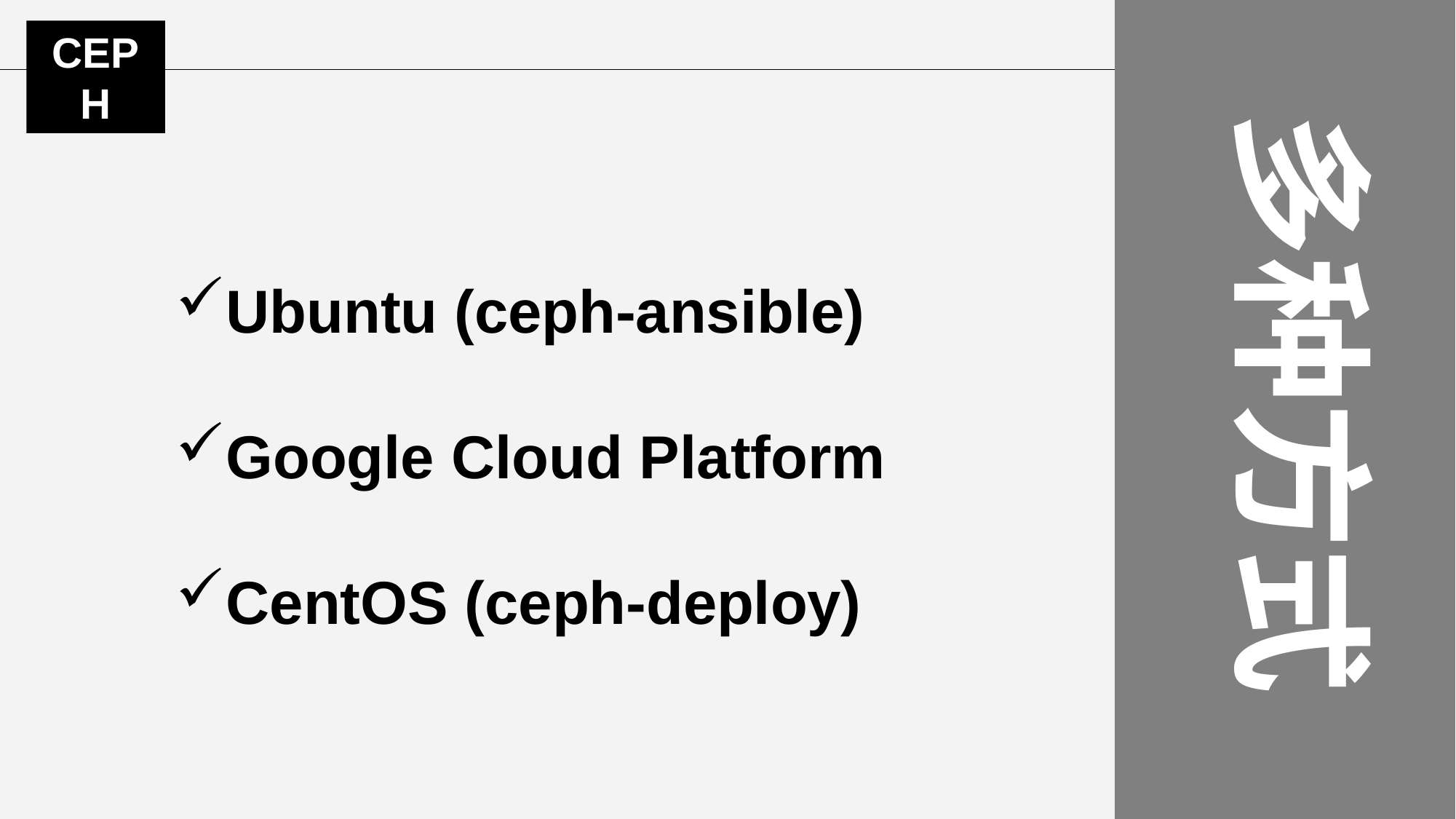

CEPH

多种方式
Ubuntu (ceph-ansible)
Google Cloud Platform
CentOS (ceph-deploy)